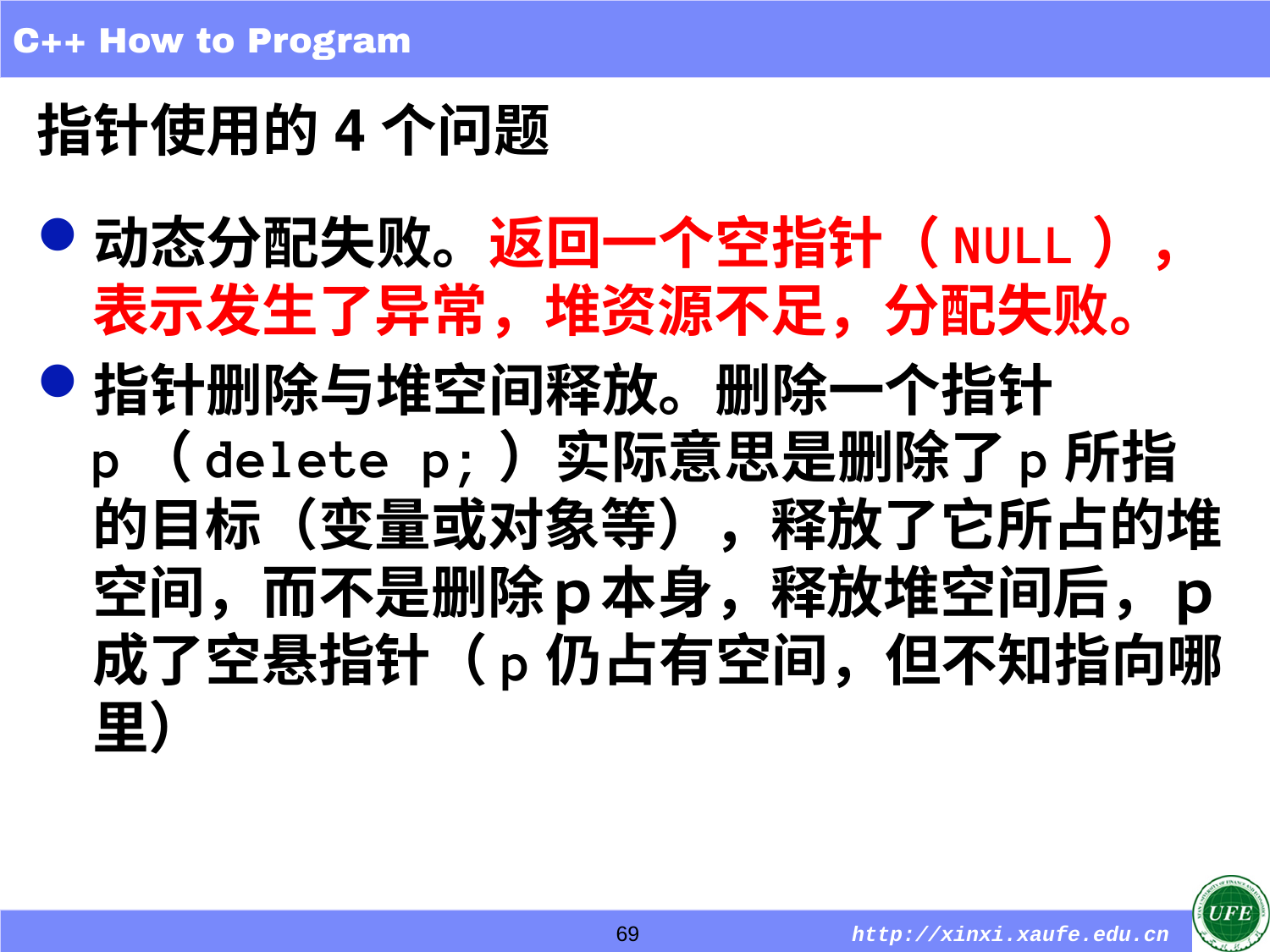

# 指针使用的4个问题
动态分配失败。返回一个空指针（NULL），表示发生了异常，堆资源不足，分配失败。
指针删除与堆空间释放。删除一个指针p（delete p;）实际意思是删除了p所指的目标（变量或对象等），释放了它所占的堆空间，而不是删除ｐ本身，释放堆空间后，ｐ成了空悬指针（p仍占有空间，但不知指向哪里）

69